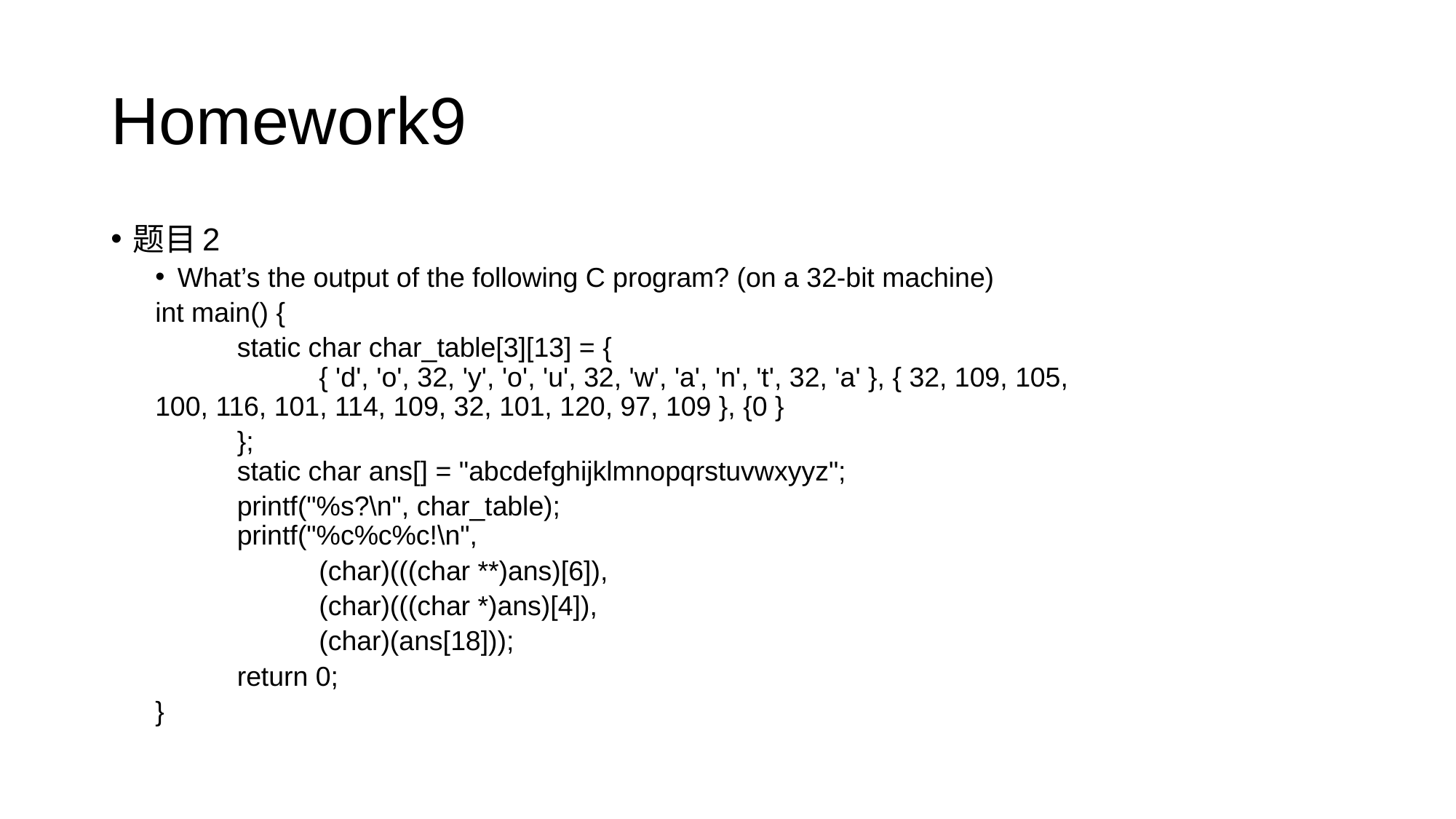

# Homework9
题目2
What’s the output of the following C program? (on a 32-bit machine)
int main() {
	static char char_table[3][13] = {
		{ 'd', 'o', 32, 'y', 'o', 'u', 32, 'w', 'a', 'n', 't', 32, 'a' }, { 32, 109, 105, 			100, 116, 101, 114, 109, 32, 101, 120, 97, 109 }, {0 }
	};
	static char ans[] = "abcdefghijklmnopqrstuvwxyyz";
	printf("%s?\n", char_table);
	printf("%c%c%c!\n",
		(char)(((char **)ans)[6]),
		(char)(((char *)ans)[4]),
		(char)(ans[18]));
	return 0;
}